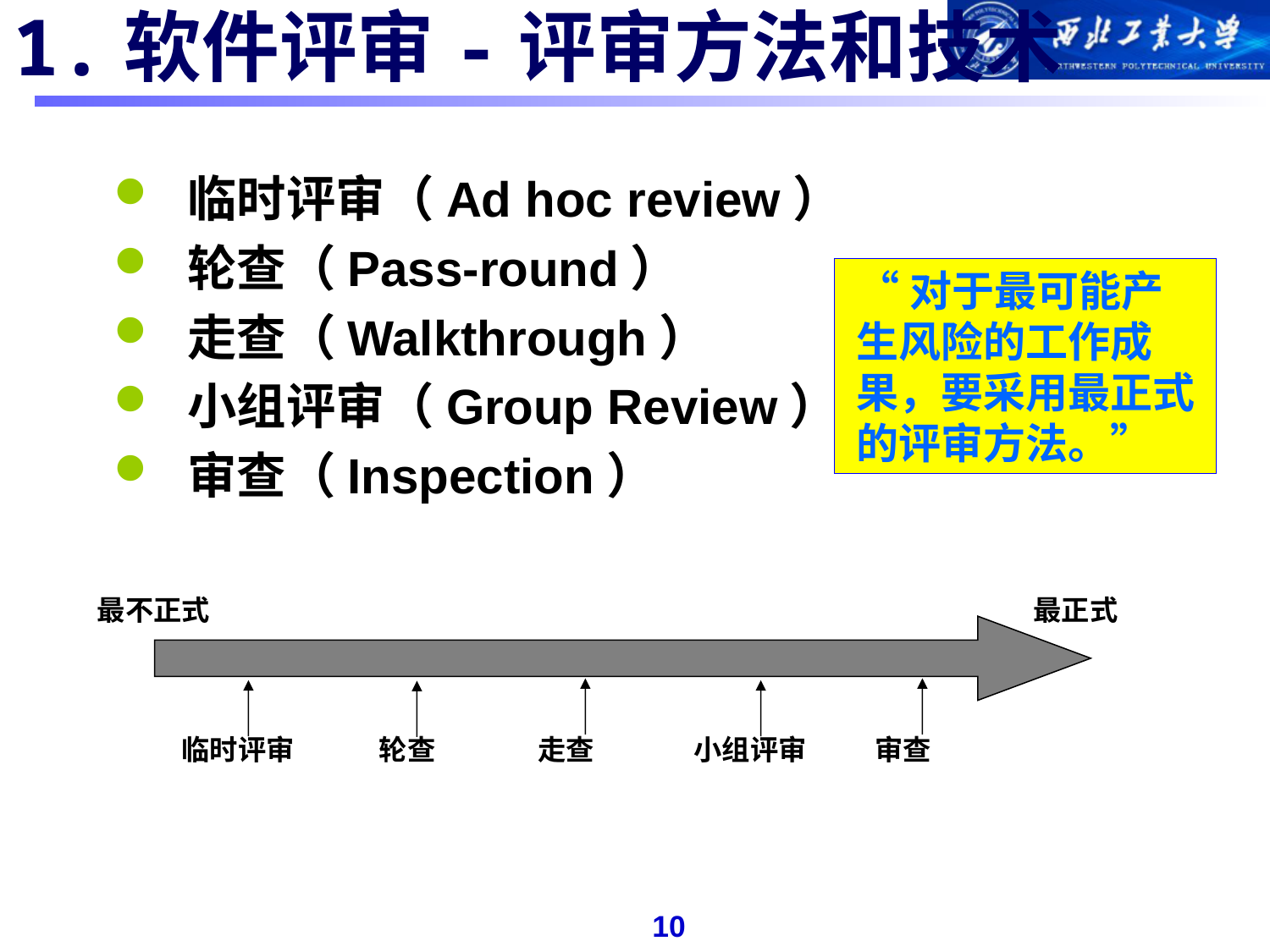

#
1.软件评审-评审方法和技术
临时评审（Ad hoc review）
轮查（Pass-round）
走查（Walkthrough）
小组评审（Group Review）
审查（Inspection）
“对于最可能产生风险的工作成果，要采用最正式的评审方法。”

最不正式
最正式

临时评审
轮查
  走查
小组评审
  审查